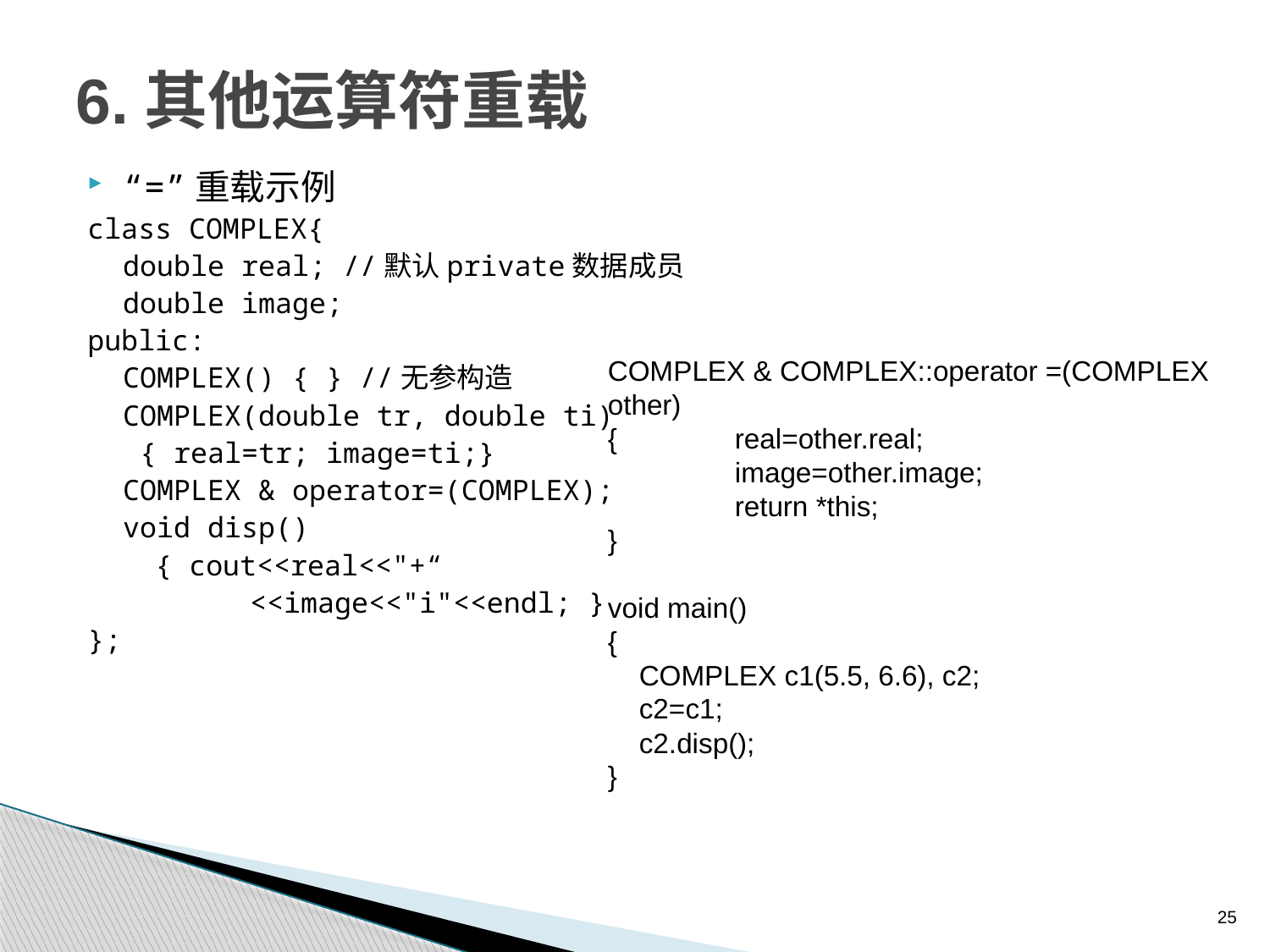

# 6.其他运算符重载
“=”重载示例
class COMPLEX{
	double real; //默认private数据成员
	double image;
public:
	COMPLEX() { } //无参构造
	COMPLEX(double tr, double ti)
	 { real=tr; image=ti;}
	COMPLEX & operator=(COMPLEX);
	void disp()
    { cout<<real<<"+“
		<<image<<"i"<<endl; }
};

COMPLEX & COMPLEX::operator =(COMPLEX other)
{	real=other.real;
	image=other.image;
	return *this;
}

void main()
{
    COMPLEX c1(5.5, 6.6), c2;
    c2=c1;
    c2.disp();
}
25